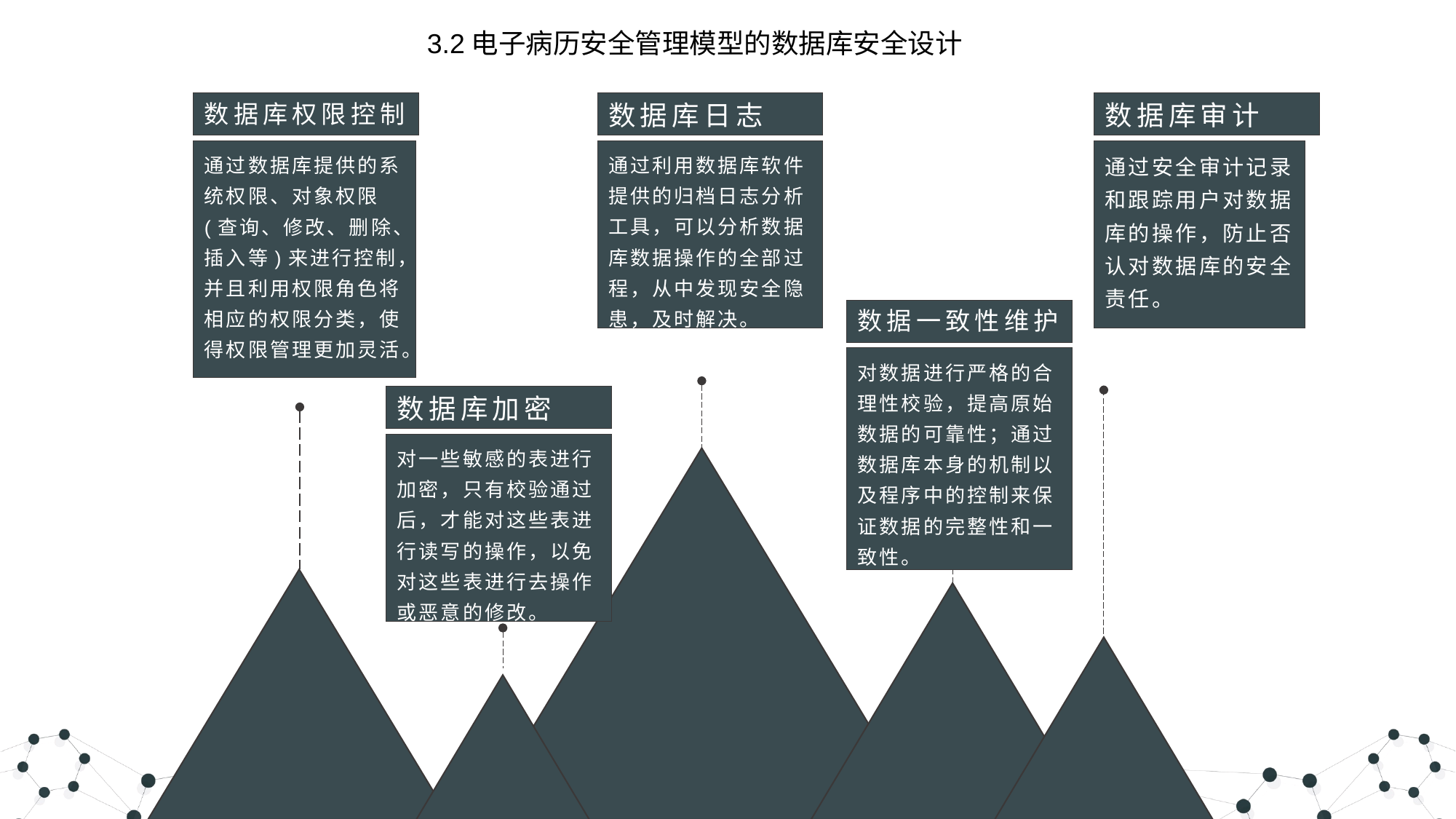

3.2电子病历安全管理模型的数据库安全设计
数据库权限控制
数据库日志
数据库审计
通过数据库提供的系统权限、对象权限(查询、修改、删除、插入等)来进行控制，并且利用权限角色将相应的权限分类，使得权限管理更加灵活。
通过利用数据库软件提供的归档日志分析工具，可以分析数据库数据操作的全部过程，从中发现安全隐患，及时解决。
通过安全审计记录和跟踪用户对数据库的操作，防止否认对数据库的安全责任。
数据一致性维护
对数据进行严格的合理性校验，提高原始数据的可靠性；通过数据库本身的机制以及程序中的控制来保证数据的完整性和一致性。
数据库加密
对一些敏感的表进行加密，只有校验通过后，才能对这些表进行读写的操作，以免对这些表进行去操作或恶意的修改。